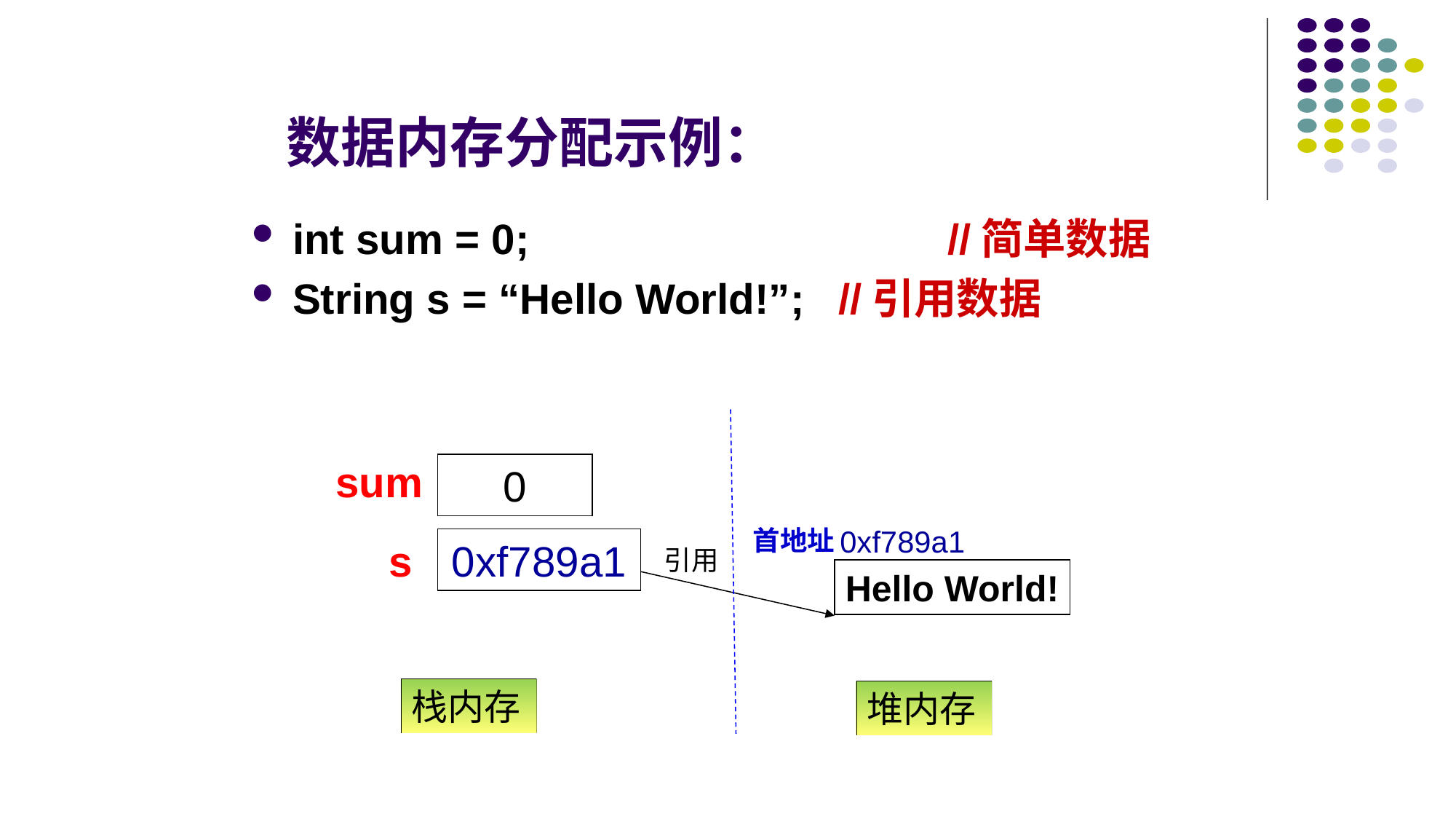

# 数据内存分配示例：
int sum = 0; 				//简单数据
String s = “Hello World!”;	//引用数据

sum
0
0xf789a1
首地址
0xf789a1
s
引用
Hello World!

栈内存
堆内存
91